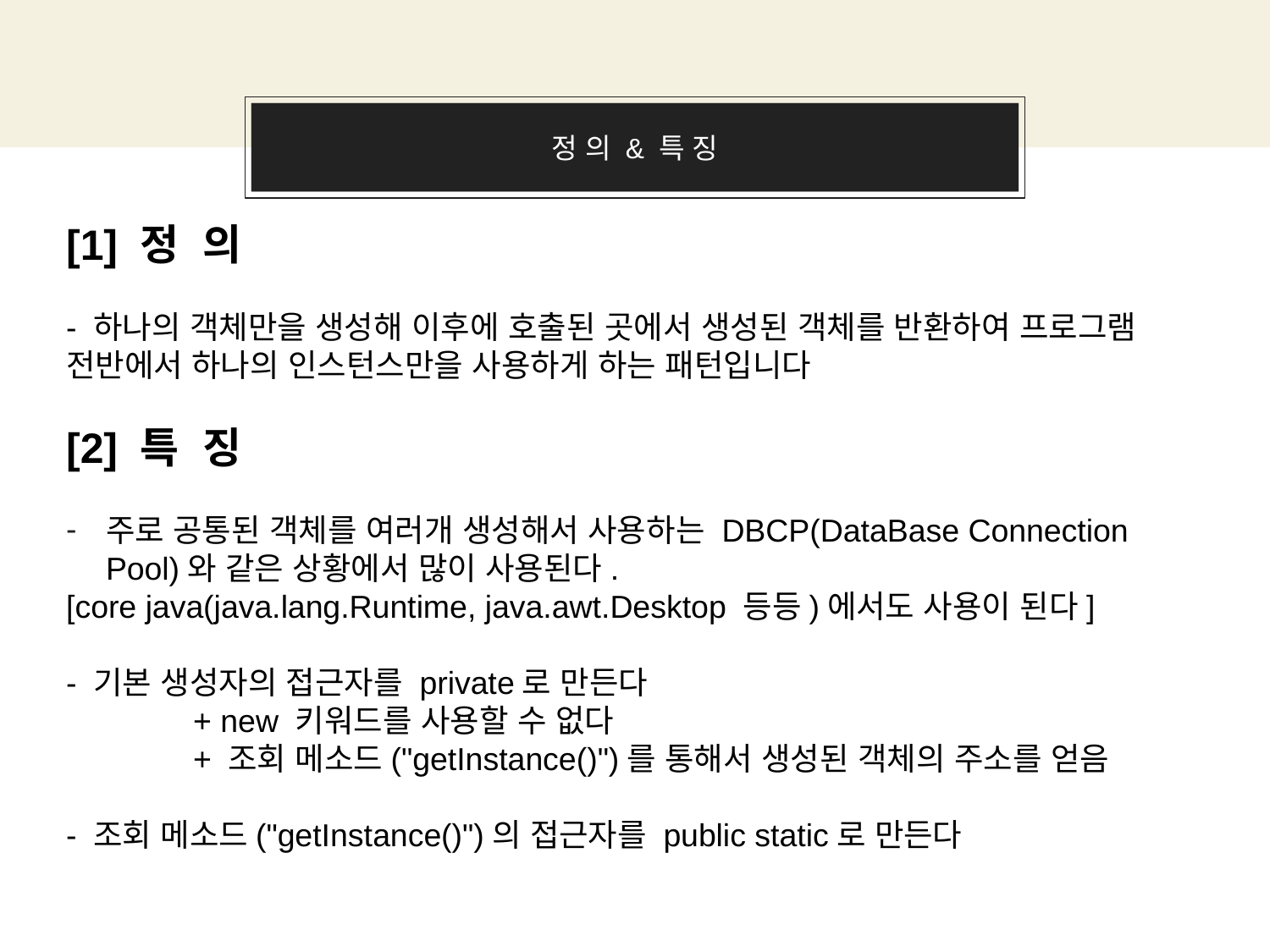

You can also split your content
# 정 의 & 특 징
[1] 정  의

- 하나의 객체만을 생성해 이후에 호출된 곳에서 생성된 객체를 반환하여 프로그램 전반에서 하나의 인스턴스만을 사용하게 하는 패턴입니다

[2] 특  징

주로 공통된 객체를 여러개 생성해서 사용하는 DBCP(DataBase Connection Pool)와 같은 상황에서 많이 사용된다.
[core java(java.lang.Runtime, java.awt.Desktop 등등)에서도 사용이 된다]

- 기본 생성자의 접근자를 private로 만든다
	+ new 키워드를 사용할 수 없다
	+ 조회 메소드("getInstance()")를 통해서 생성된 객체의 주소를 얻음

- 조회 메소드("getInstance()")의 접근자를 public static로 만든다